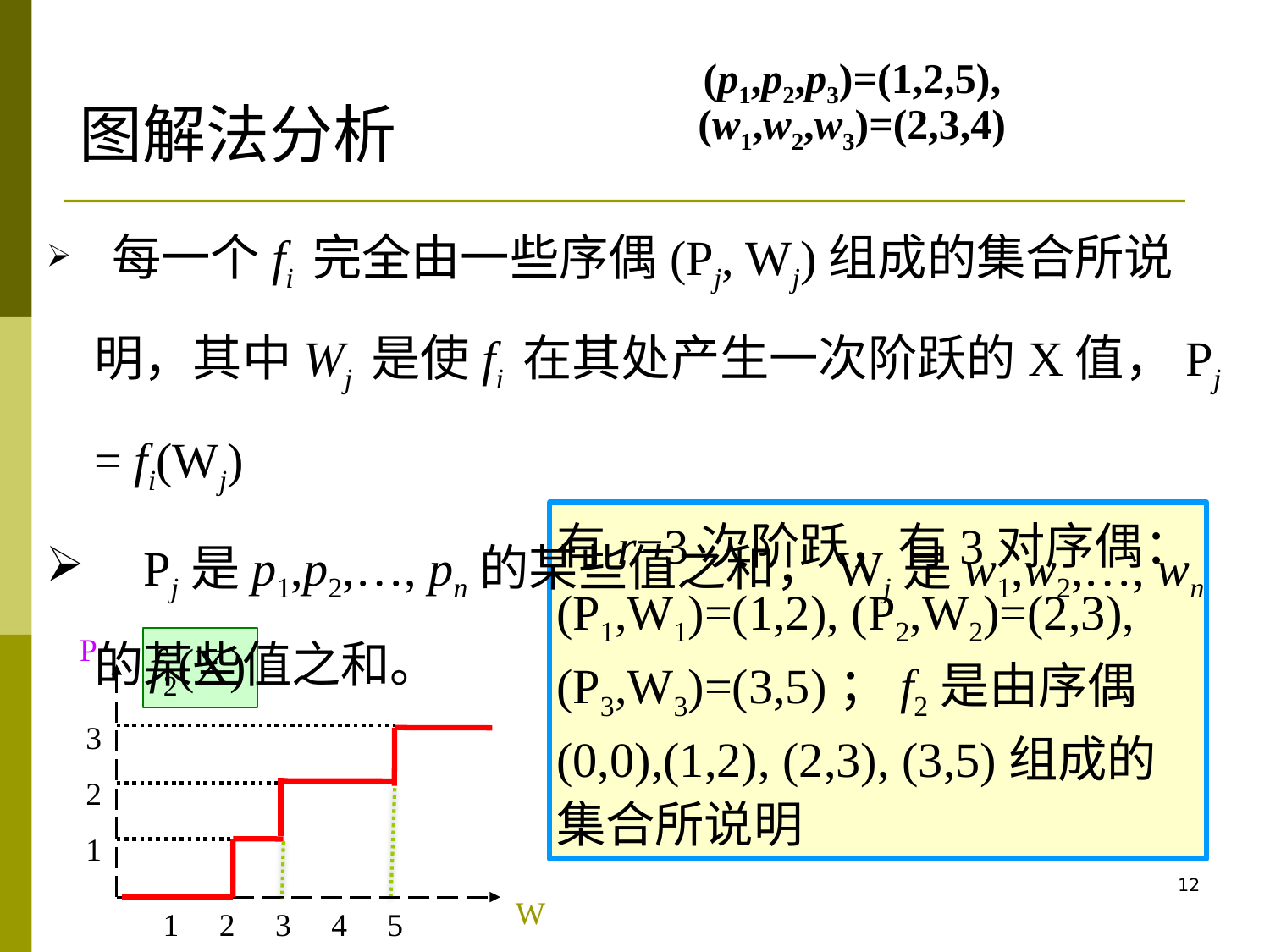

(p1,p2,p3)=(1,2,5), (w1,w2,w3)=(2,3,4)
# 图解法分析
 每一个fi 完全由一些序偶(Pj, Wj)组成的集合所说明，其中Wj 是使fi 在其处产生一次阶跃的X值，Pj = fi(Wj)
    Pj是p1,p2,…, pn的某些值之和，Wj是w1,w2,…, wn的某些值之和。
有r=3次阶跃，有3对序偶：(P1,W1)=(1,2), (P2,W2)=(2,3), (P3,W3)=(3,5)；f2是由序偶 (0,0),(1,2), (2,3), (3,5)组成的集合所说明
P
f2(X)

3
2
1
    1     2     3     4     5

12
W